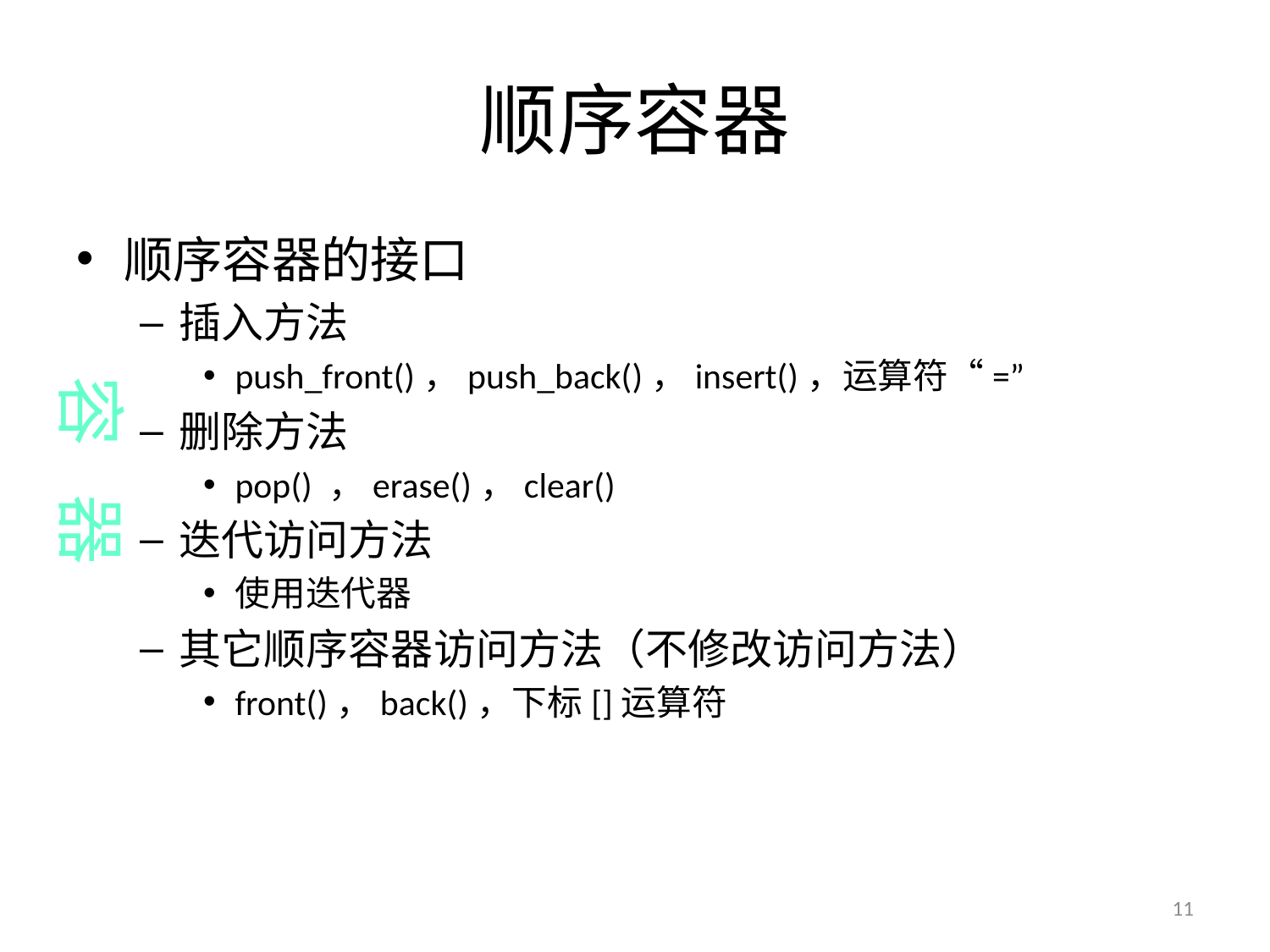

# 顺序容器
容   器
顺序容器的接口
插入方法
push_front()，push_back()，insert()，运算符“=”
删除方法
pop() ，erase()，clear()
迭代访问方法
使用迭代器
其它顺序容器访问方法（不修改访问方法）
front()，back()，下标[]运算符
11